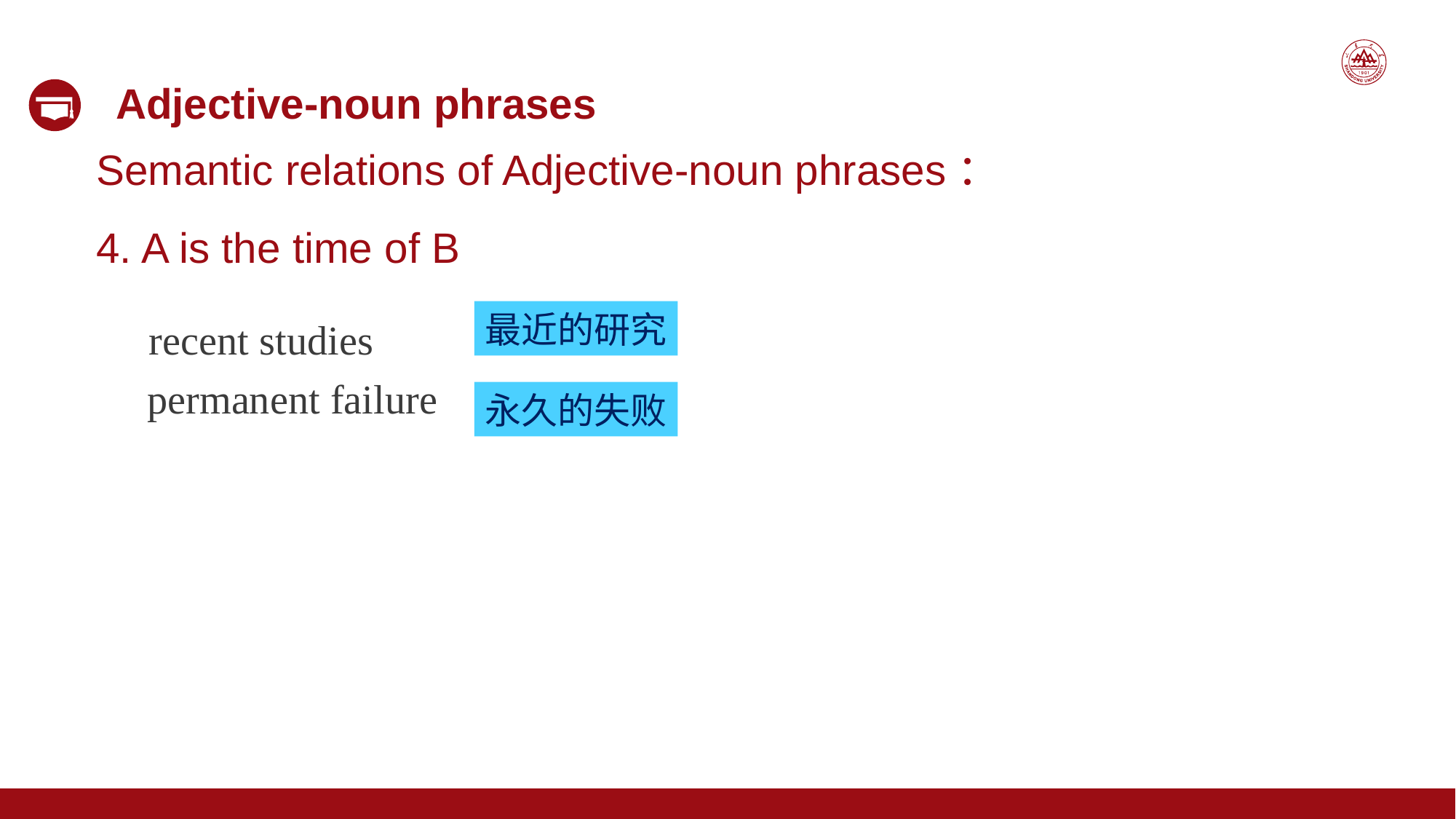

Adjective-noun phrases
Semantic relations of Adjective-noun phrases：
4. A is the time of B
     recent studies
     permanent failure

最近的研究
永久的失败